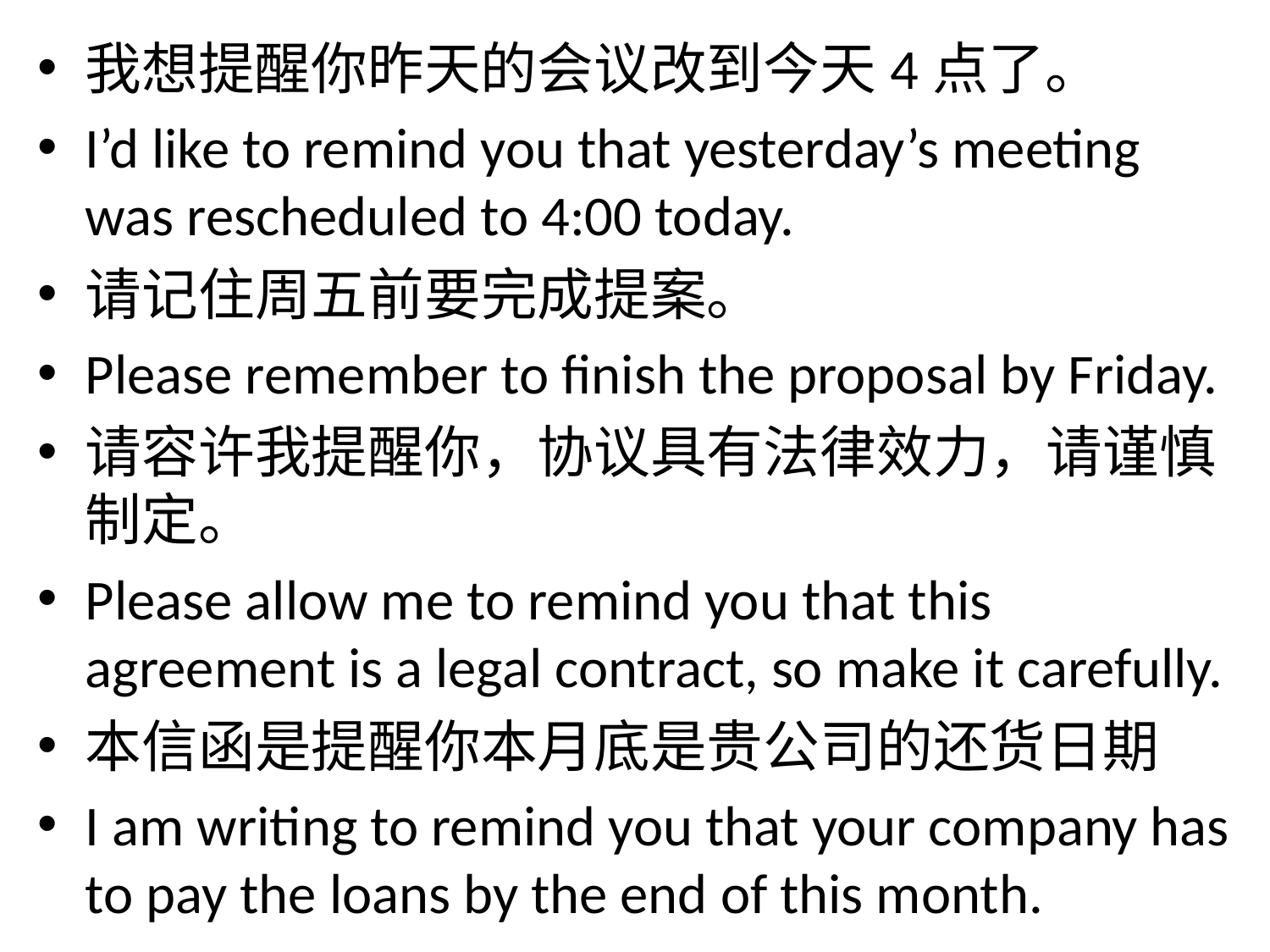

我想提醒你昨天的会议改到今天4点了。
I’d like to remind you that yesterday’s meeting was rescheduled to 4:00 today.
请记住周五前要完成提案。
Please remember to finish the proposal by Friday.
请容许我提醒你，协议具有法律效力，请谨慎制定。
Please allow me to remind you that this agreement is a legal contract, so make it carefully.
本信函是提醒你本月底是贵公司的还货日期
I am writing to remind you that your company has to pay the loans by the end of this month.